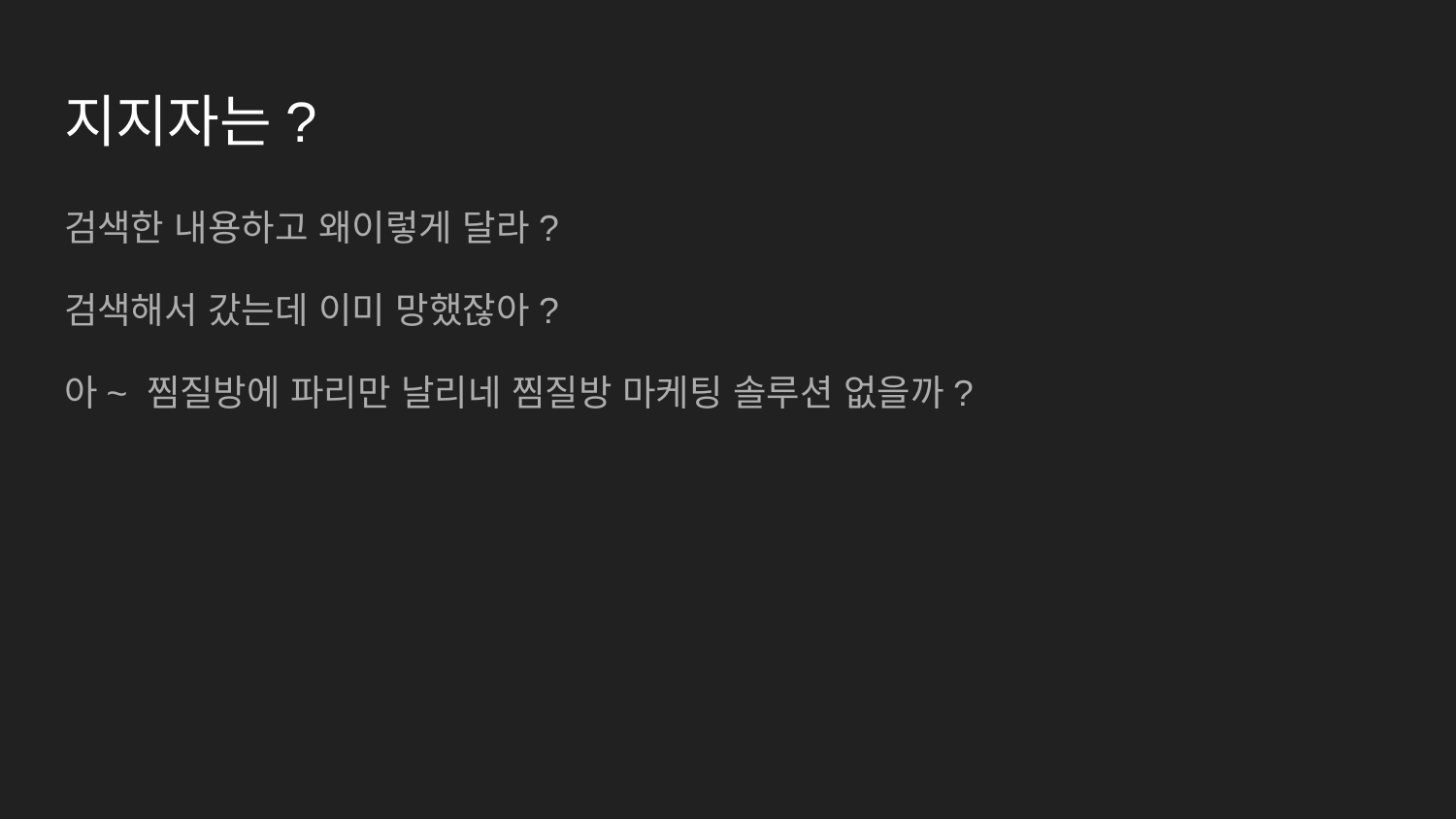

# 지지자는?
검색한 내용하고 왜이렇게 달라?
검색해서 갔는데 이미 망했잖아?
아~ 찜질방에 파리만 날리네 찜질방 마케팅 솔루션 없을까?